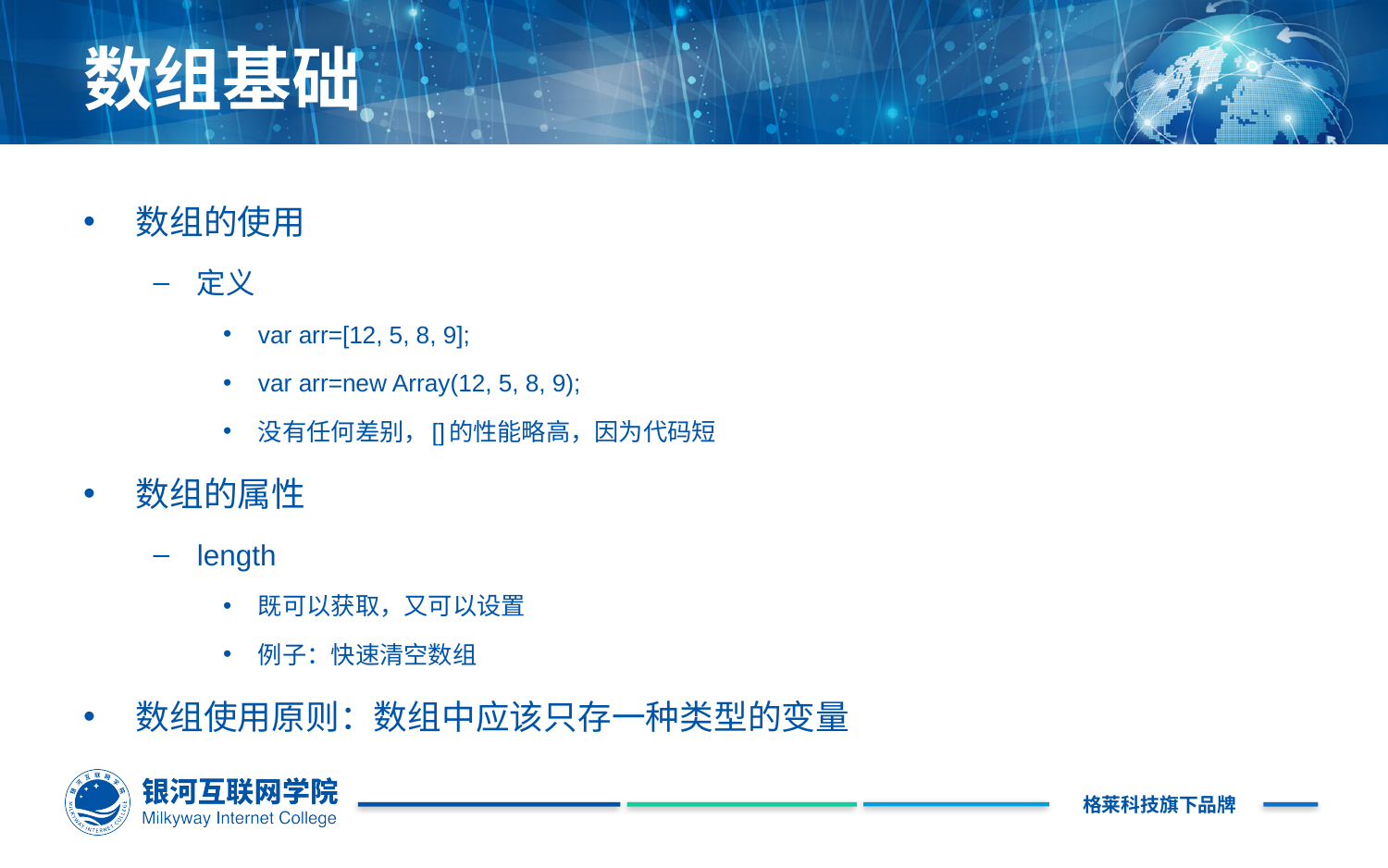

# 数组基础
数组的使用
定义
var arr=[12, 5, 8, 9];
var arr=new Array(12, 5, 8, 9);
没有任何差别，[]的性能略高，因为代码短
数组的属性
length
既可以获取，又可以设置
例子：快速清空数组
数组使用原则：数组中应该只存一种类型的变量